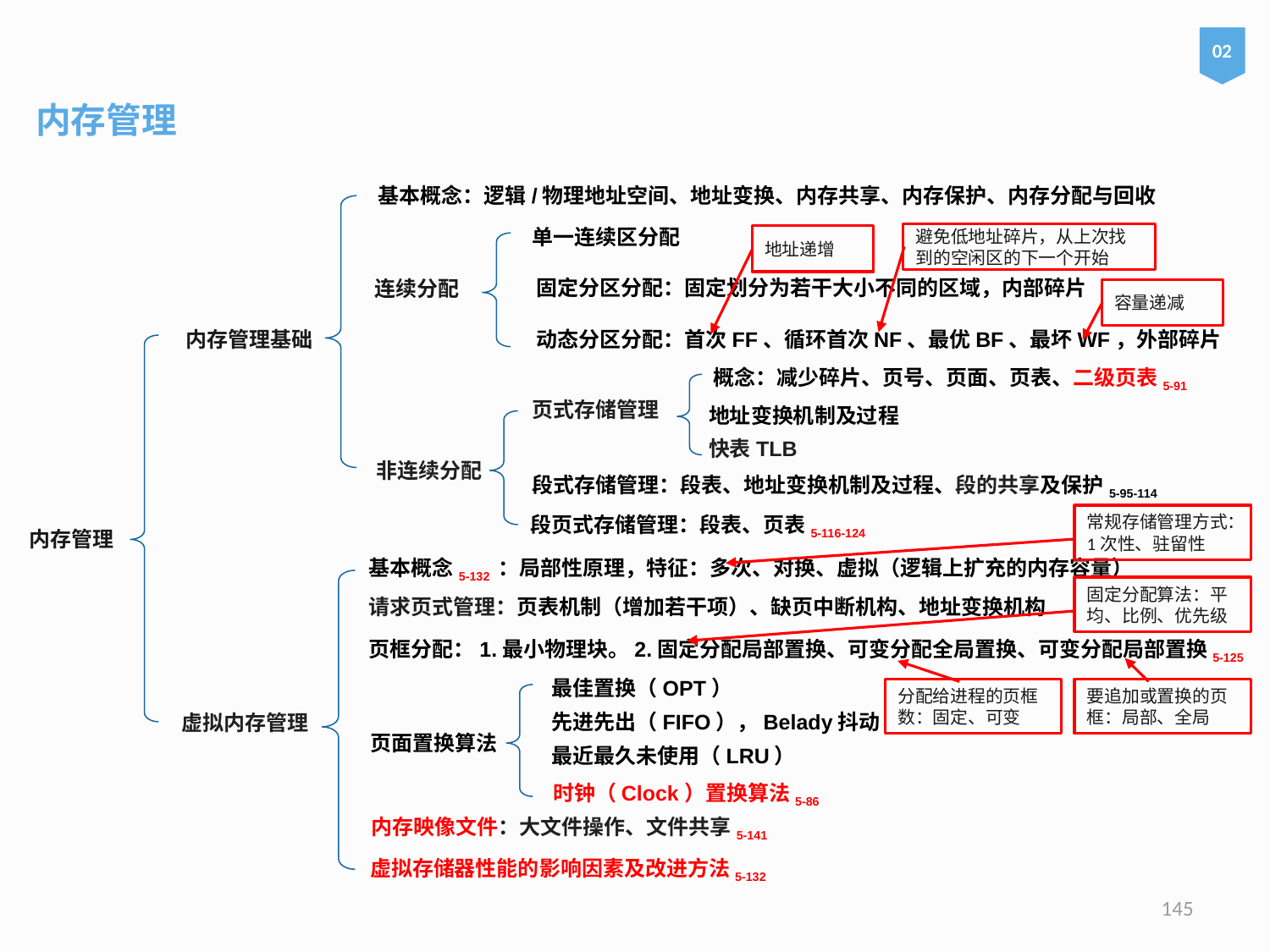

02
内存管理
基本概念：逻辑/物理地址空间、地址变换、内存共享、内存保护、内存分配与回收

单一连续区分配
避免低地址碎片，从上次找到的空闲区的下一个开始
地址递增

固定分区分配：固定划分为若干大小不同的区域，内部碎片
连续分配
容量递减
内存管理基础
动态分区分配：首次FF、循环首次NF、最优BF、最坏WF，外部碎片

概念：减少碎片、页号、页面、页表、二级页表5-91

页式存储管理
地址变换机制及过程

快表TLB
非连续分配
段式存储管理：段表、地址变换机制及过程、段的共享及保护5-95-114
常规存储管理方式：1次性、驻留性
段页式存储管理：段表、页表5-116-124
内存管理
基本概念5-132 ：局部性原理，特征：多次、对换、虚拟（逻辑上扩充的内存容量）

固定分配算法：平均、比例、优先级
请求页式管理：页表机制（增加若干项）、缺页中断机构、地址变换机构
页框分配：1.最小物理块。2.固定分配局部置换、可变分配全局置换、可变分配局部置换5-125
最佳置换（OPT）
分配给进程的页框数：固定、可变
要追加或置换的页框：局部、全局

先进先出（FIFO），Belady抖动
虚拟内存管理
页面置换算法
最近最久未使用（LRU）
时钟（Clock）置换算法5-86
内存映像文件：大文件操作、文件共享5-141
虚拟存储器性能的影响因素及改进方法5-132
145